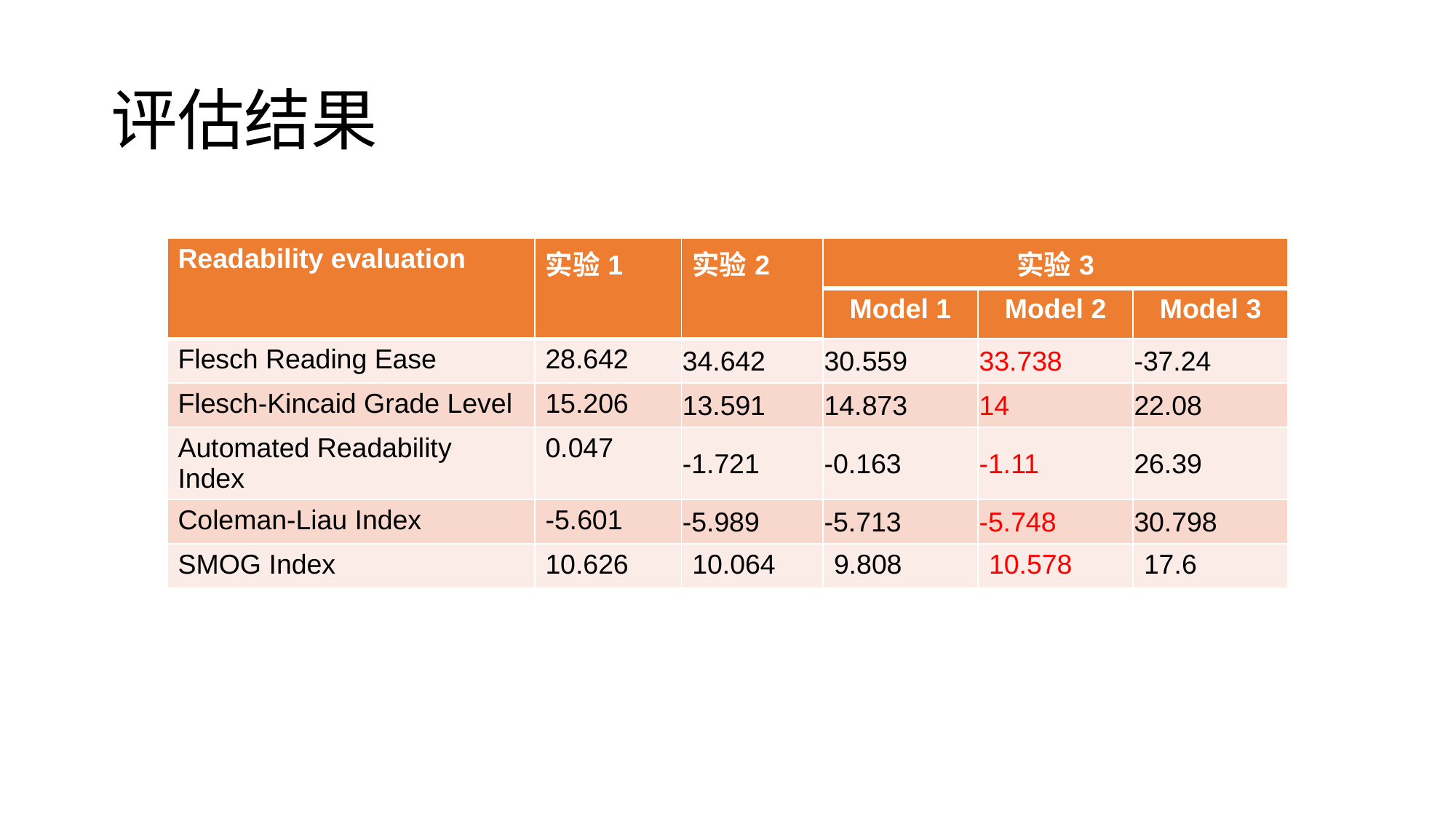

# 评估结果
| Readability evaluation | 实验1 | 实验2 | 实验3 |  |  |
| --- | --- | --- | --- | --- | --- |
|  |  |  | Model 1 | Model 2 | Model 3 |
| Flesch Reading Ease | 28.642 | 34.642 | 30.559 | 33.738 | -37.24 |
| Flesch-Kincaid Grade Level | 15.206 | 13.591 | 14.873 | 14 | 22.08 |
| Automated Readability Index | 0.047 | -1.721 | -0.163 | -1.11 | 26.39 |
| Coleman-Liau Index | -5.601 | -5.989 | -5.713 | -5.748 | 30.798 |
| SMOG Index | 10.626 | 10.064 | 9.808 | 10.578 | 17.6 |